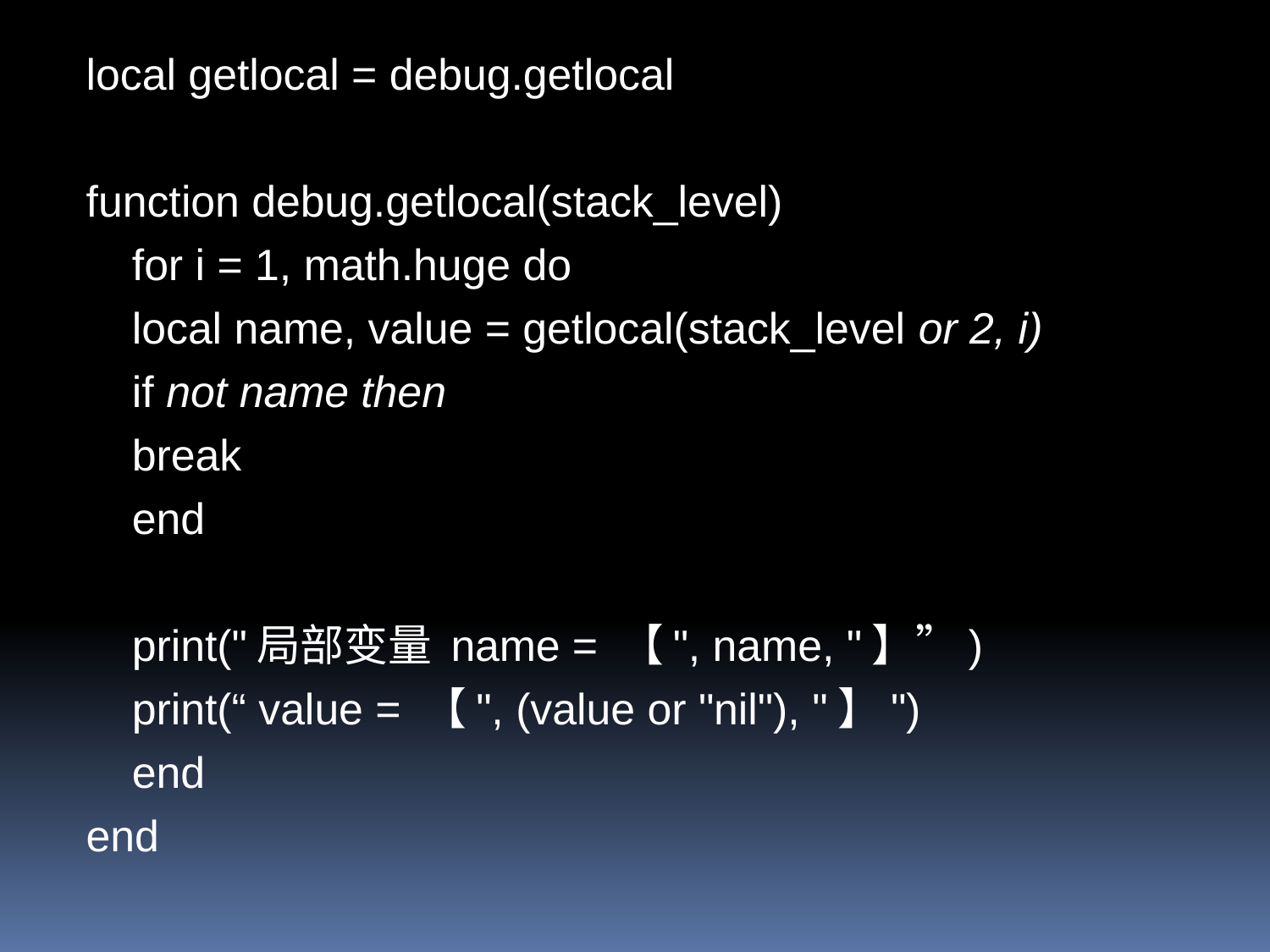

local getlocal = debug.getlocal

function debug.getlocal(stack_level)
	for i = 1, math.huge do
		local name, value = getlocal(stack_level or 2, i)
		if not name then
			break
		end

		print("局部变量 name = 【", name, "】”)
		print(“ value = 【", (value or "nil"), "】")
	end
end